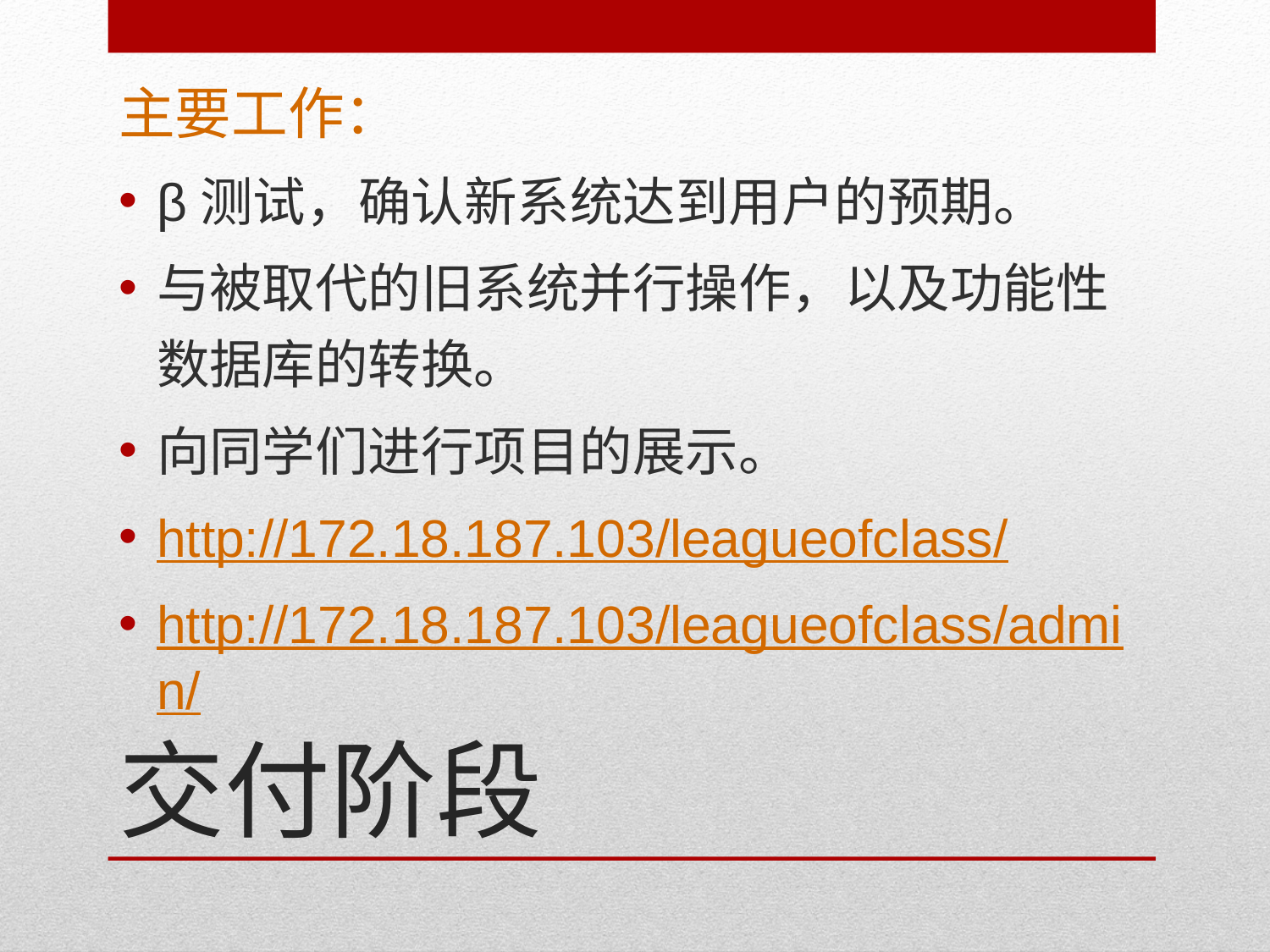

主要工作：
β测试，确认新系统达到用户的预期。
与被取代的旧系统并行操作，以及功能性数据库的转换。
向同学们进行项目的展示。
http://172.18.187.103/leagueofclass/
http://172.18.187.103/leagueofclass/admin/

# 交付阶段